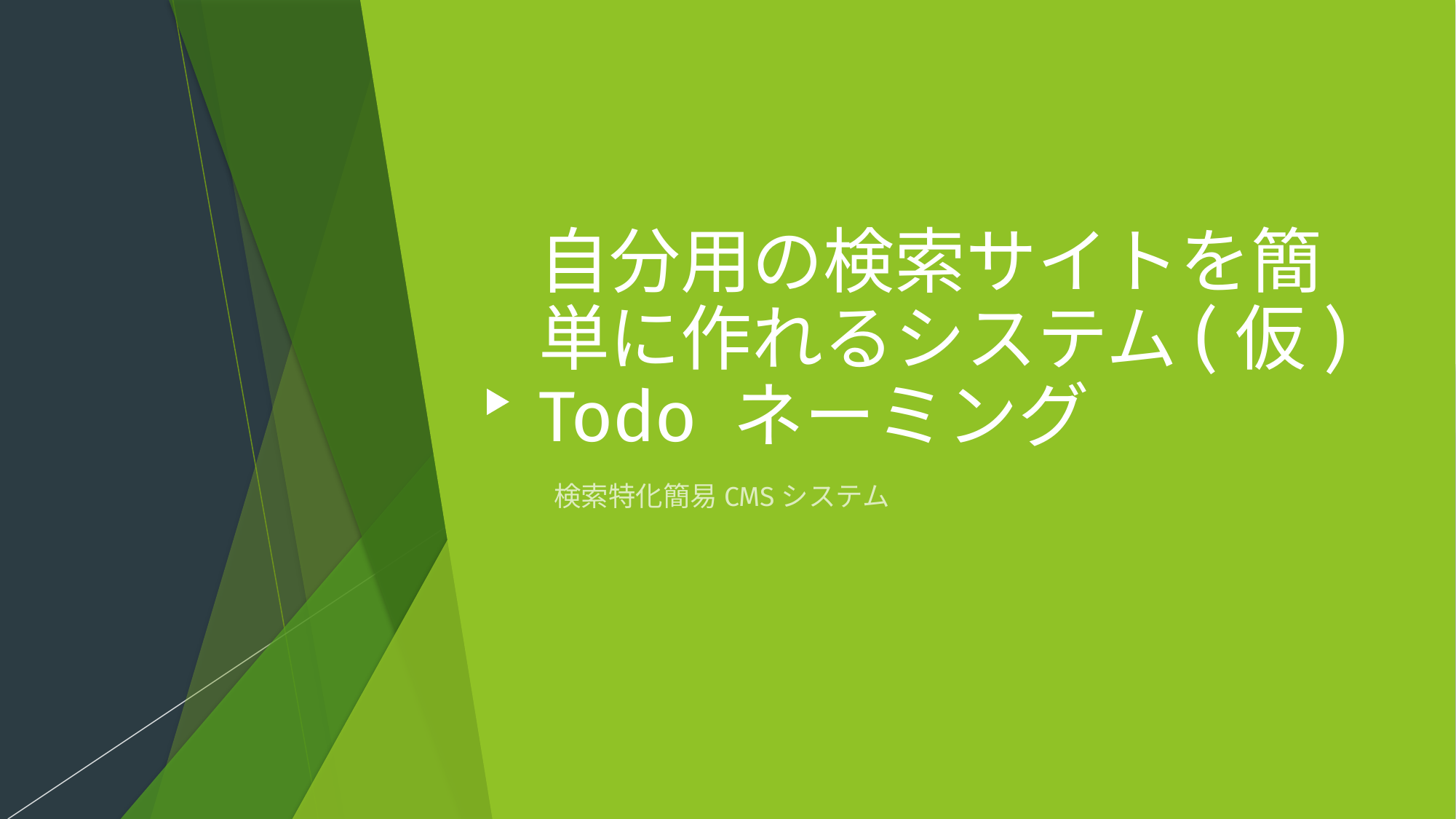

# 自分用の検索サイトを簡単に作れるシステム(仮) Todo ネーミング

検索特化簡易CMSシステム